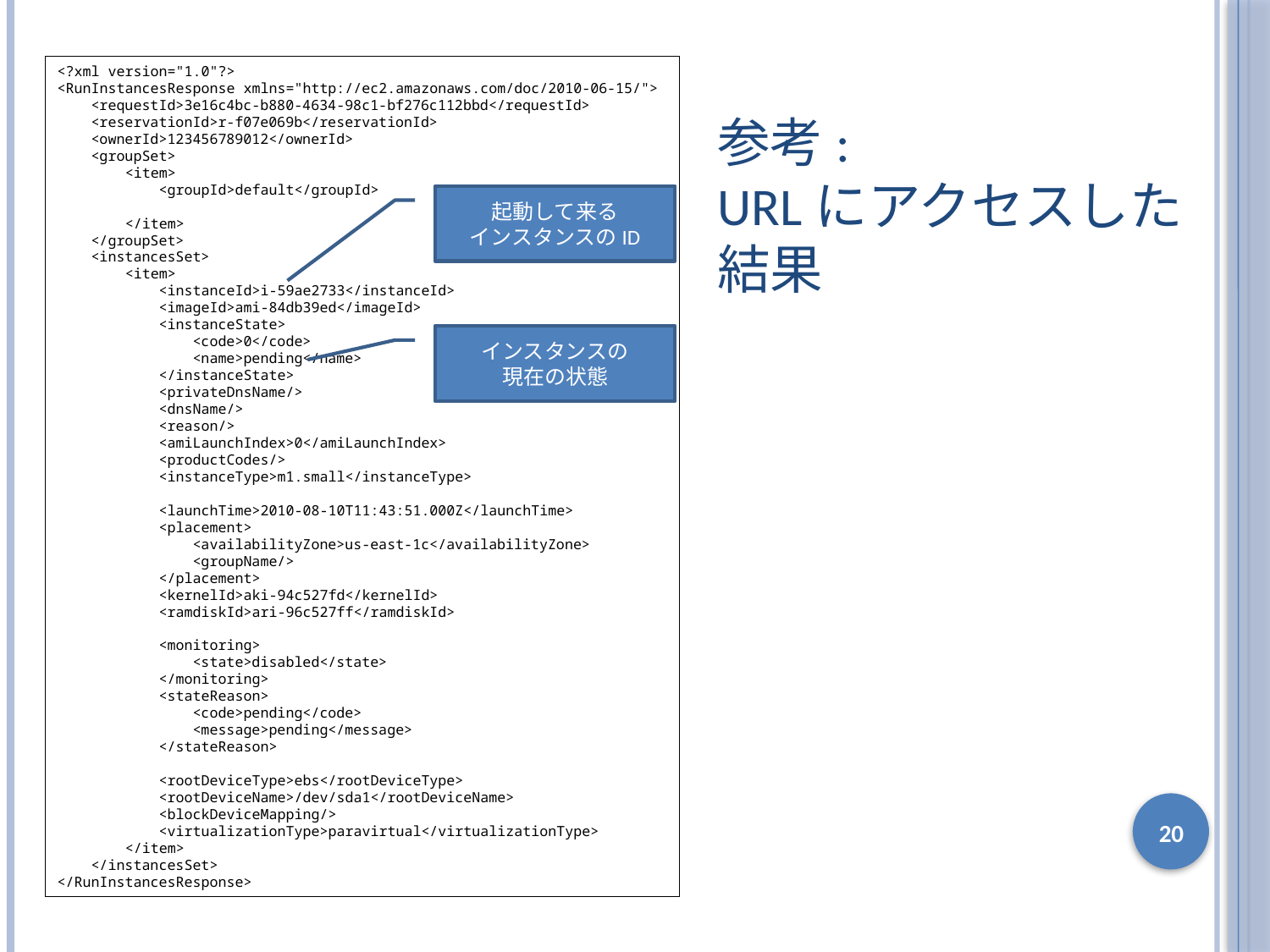

# 参考: URLにアクセスした結果
<?xml version="1.0"?>
<RunInstancesResponse xmlns="http://ec2.amazonaws.com/doc/2010-06-15/">
    <requestId>3e16c4bc-b880-4634-98c1-bf276c112bbd</requestId>
    <reservationId>r-f07e069b</reservationId>
    <ownerId>123456789012</ownerId>
    <groupSet>
        <item>
            <groupId>default</groupId>

        </item>
    </groupSet>
    <instancesSet>
        <item>
            <instanceId>i-59ae2733</instanceId>
            <imageId>ami-84db39ed</imageId>
            <instanceState>
                <code>0</code>
                <name>pending</name>
            </instanceState>
            <privateDnsName/>
            <dnsName/>
            <reason/>
            <amiLaunchIndex>0</amiLaunchIndex>
            <productCodes/>
            <instanceType>m1.small</instanceType>

            <launchTime>2010-08-10T11:43:51.000Z</launchTime>
            <placement>
                <availabilityZone>us-east-1c</availabilityZone>
                <groupName/>
            </placement>
            <kernelId>aki-94c527fd</kernelId>
            <ramdiskId>ari-96c527ff</ramdiskId>

            <monitoring>
                <state>disabled</state>
            </monitoring>
            <stateReason>
                <code>pending</code>
                <message>pending</message>
            </stateReason>

            <rootDeviceType>ebs</rootDeviceType>
            <rootDeviceName>/dev/sda1</rootDeviceName>
            <blockDeviceMapping/>
            <virtualizationType>paravirtual</virtualizationType>
        </item>
    </instancesSet>
</RunInstancesResponse>
起動して来る
インスタンスのID
インスタンスの
現在の状態
20